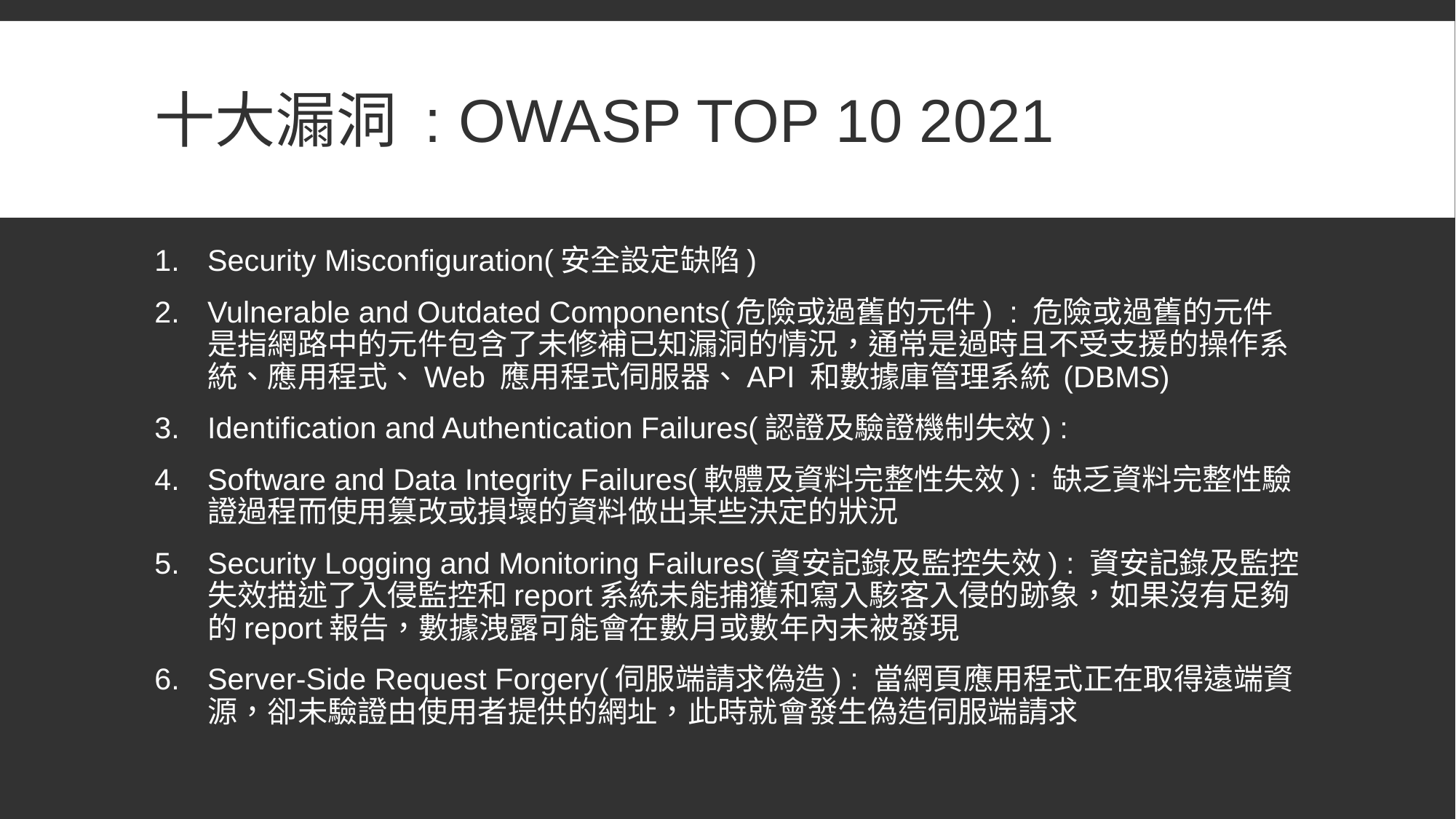

# 十大漏洞 : owasp top 10 2021
Security Misconfiguration(安全設定缺陷)
Vulnerable and Outdated Components(危險或過舊的元件)  : 危險或過舊的元件是指網路中的元件包含了未修補已知漏洞的情況，通常是過時且不受支援的操作系統、應用程式、Web 應用程式伺服器、API 和數據庫管理系統 (DBMS)
Identification and Authentication Failures(認證及驗證機制失效) :
Software and Data Integrity Failures(軟體及資料完整性失效) : 缺乏資料完整性驗證過程而使用篡改或損壞的資料做出某些決定的狀況
Security Logging and Monitoring Failures(資安記錄及監控失效) : 資安記錄及監控失效描述了入侵監控和report系統未能捕獲和寫入駭客入侵的跡象，如果沒有足夠的report報告，數據洩露可能會在數月或數年內未被發現
Server-Side Request Forgery(伺服端請求偽造) : 當網頁應用程式正在取得遠端資源，卻未驗證由使用者提供的網址，此時就會發生偽造伺服端請求